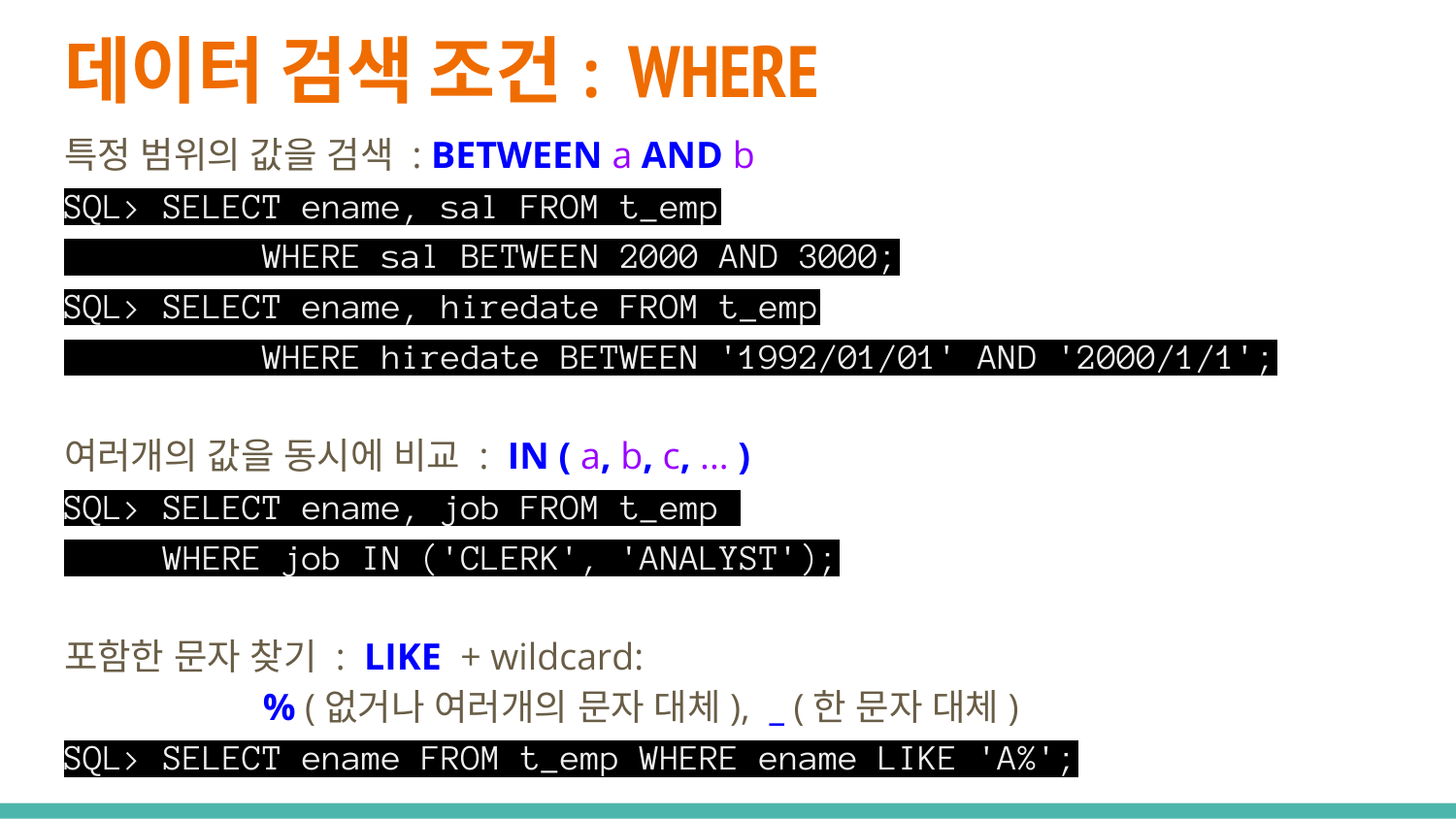

# 데이터 검색 조건:  WHERE
특정 범위의 값을 검색 : BETWEEN a AND b
SQL> SELECT ename, sal FROM t_emp
          WHERE sal BETWEEN 2000 AND 3000;
SQL> SELECT ename, hiredate FROM t_emp
          WHERE hiredate BETWEEN '1992/01/01' AND '2000/1/1';
여러개의 값을 동시에 비교 :  IN ( a, b, c, ... )
SQL> SELECT ename, job FROM t_emp
     WHERE job IN ('CLERK', 'ANALYST');
포함한 문자 찾기 :  LIKE  + wildcard:
                     % (없거나 여러개의 문자 대체),  _ (한 문자 대체)
SQL> SELECT ename FROM t_emp WHERE ename LIKE 'A%';